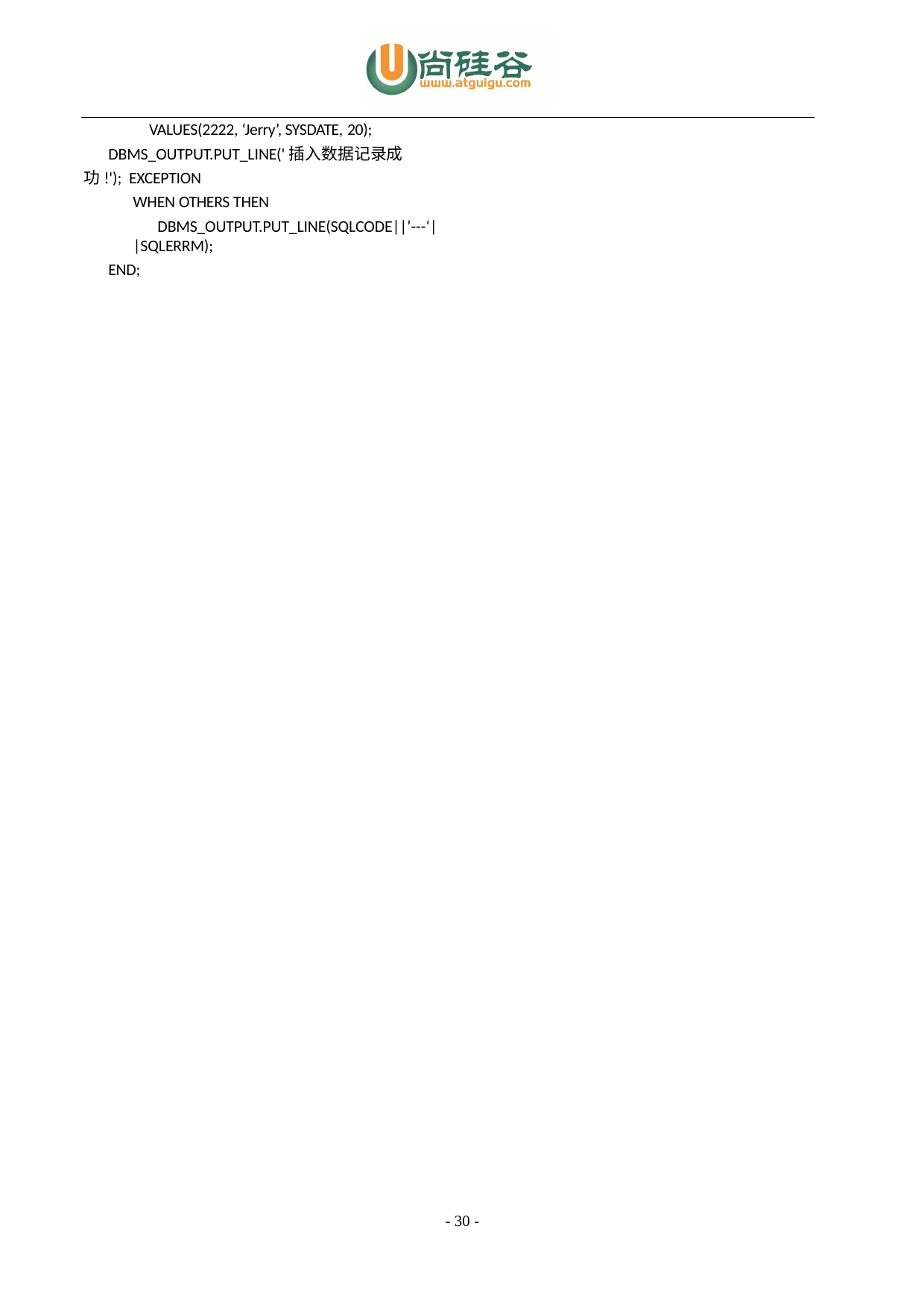

VALUES(2222, ‘Jerry’, SYSDATE, 20);
DBMS_OUTPUT.PUT_LINE('插入数据记录成功!');  EXCEPTION
WHEN OTHERS THEN
DBMS_OUTPUT.PUT_LINE(SQLCODE||’---‘||SQLERRM);
END;
- 30 -